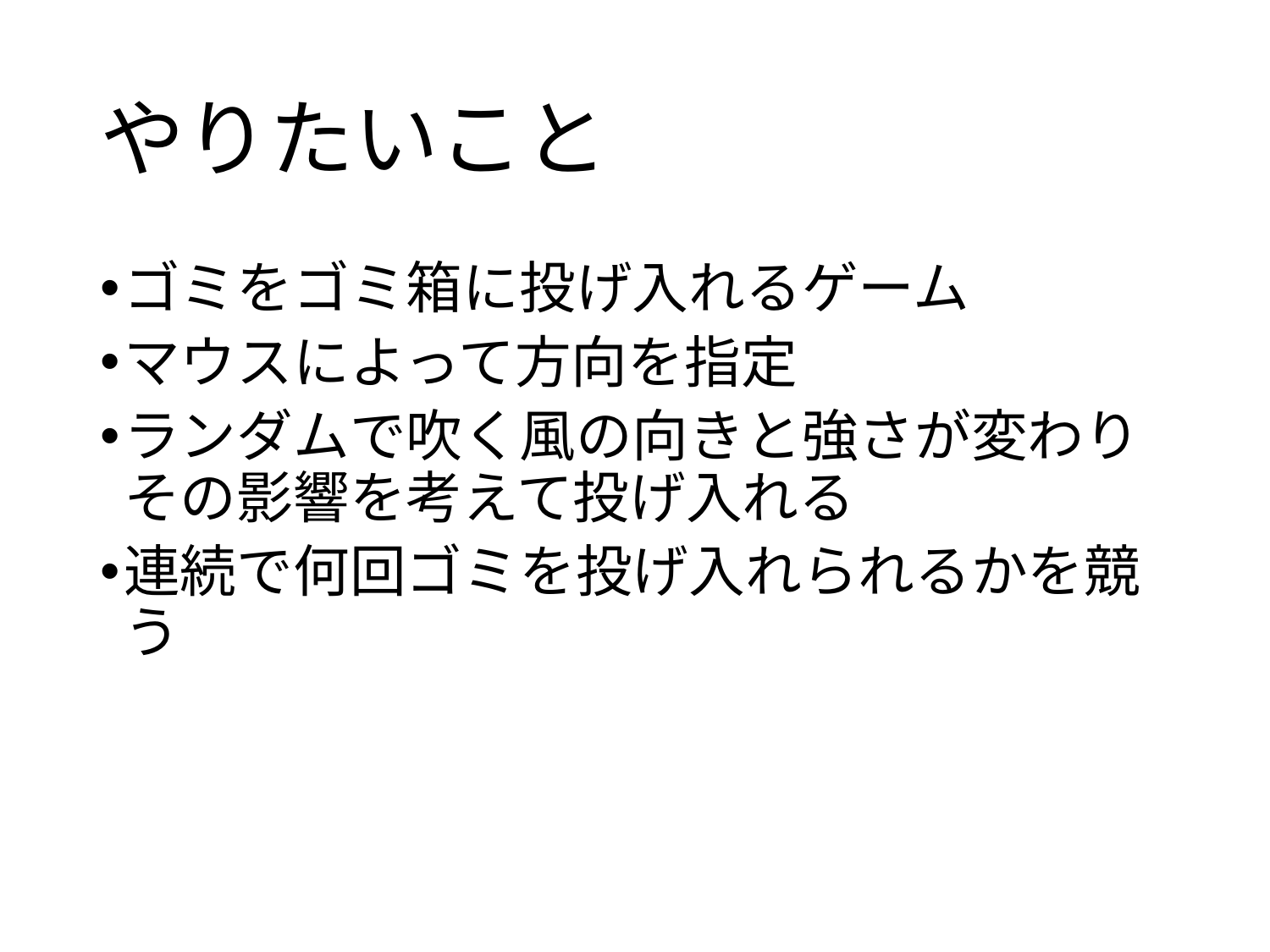

# やりたいこと
ゴミをゴミ箱に投げ入れるゲーム
マウスによって方向を指定
ランダムで吹く風の向きと強さが変わりその影響を考えて投げ入れる
連続で何回ゴミを投げ入れられるかを競う